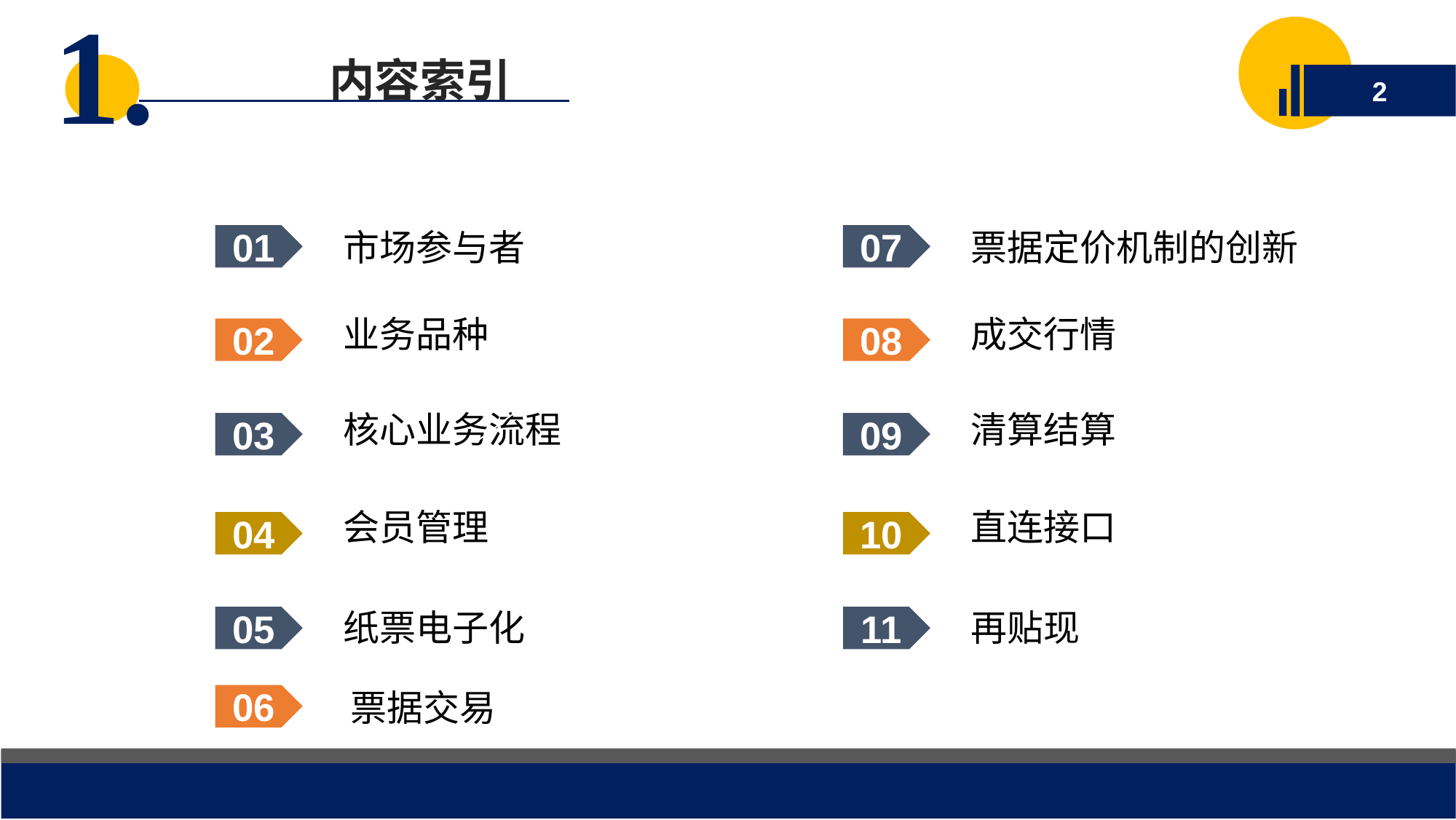

1.

  内容索引

2

市场参与者
01
业务品种
02
核心业务流程
03
会员管理
04
纸票电子化
05
票据定价机制的创新
07
成交行情
08
清算结算
09
直连接口
10
再贴现
11
06
票据交易